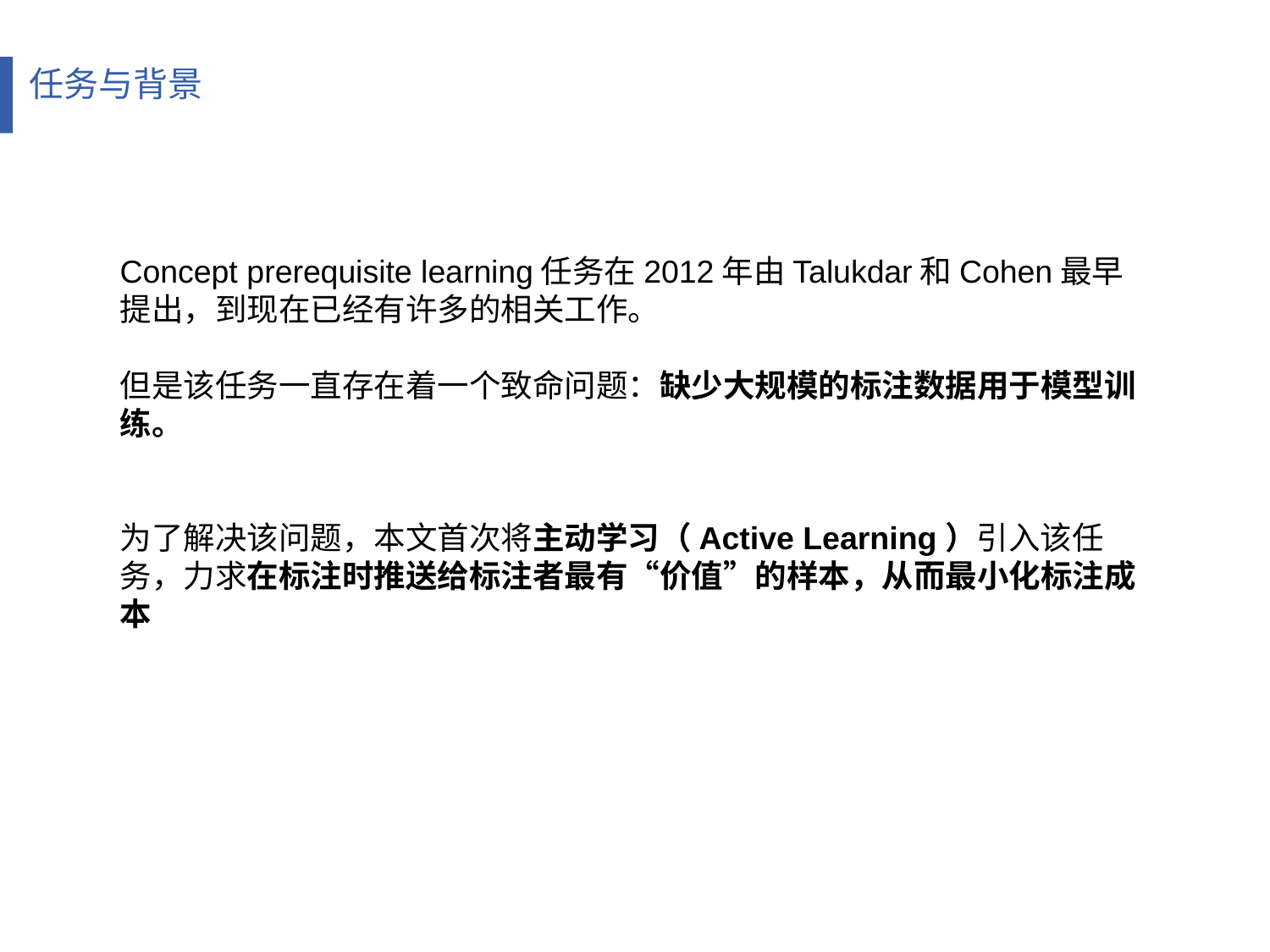

任务与背景

Concept prerequisite learning任务在2012年由Talukdar和Cohen最早提出，到现在已经有许多的相关工作。

但是该任务一直存在着一个致命问题：缺少大规模的标注数据用于模型训练。

为了解决该问题，本文首次将主动学习（Active Learning）引入该任务，力求在标注时推送给标注者最有“价值”的样本，从而最小化标注成本